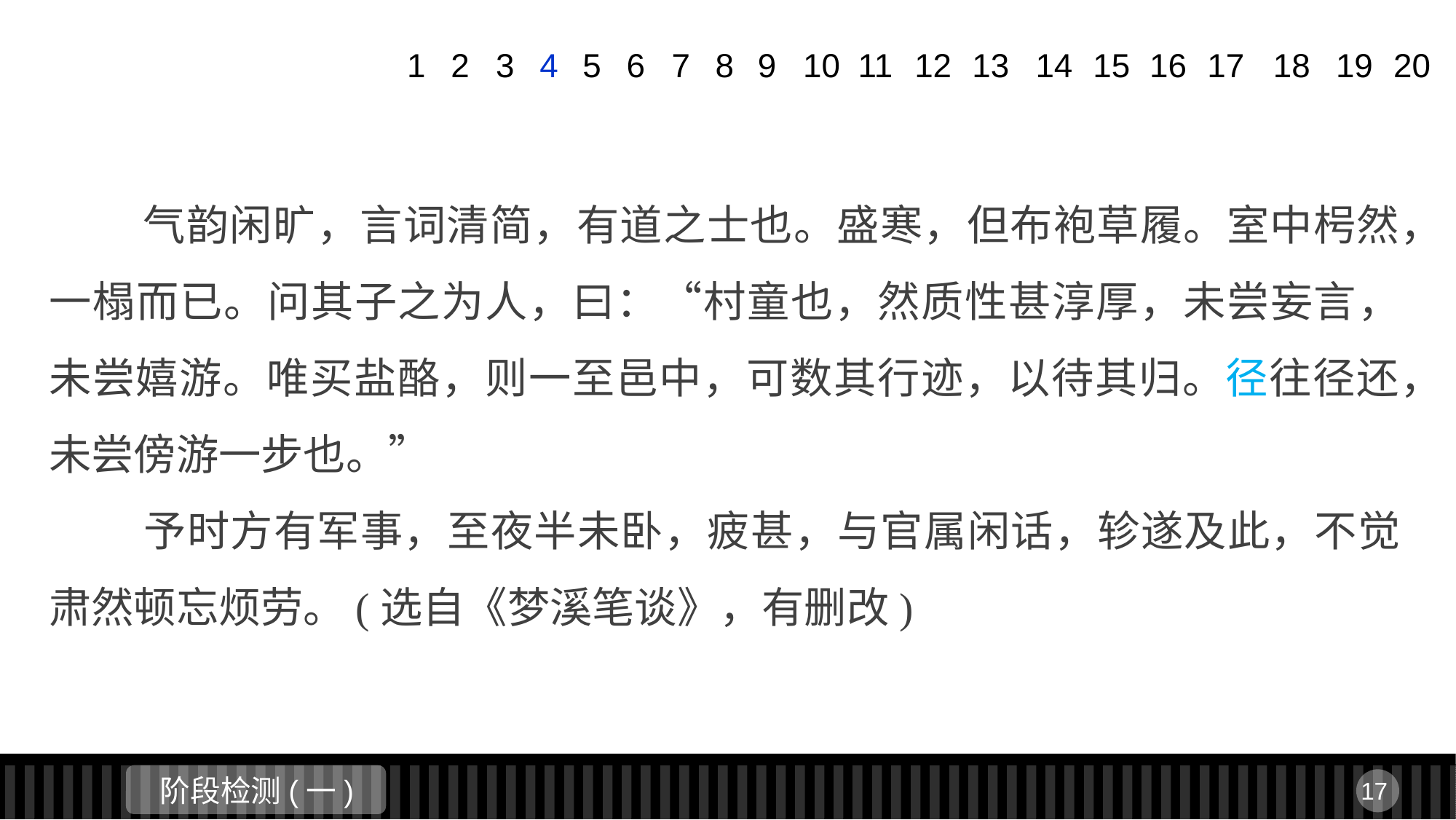

1
2
3
4
5
6
7
8
9
11
12
13
14
15
16
17
18
19
20
10
        气韵闲旷，言词清简，有道之士也。盛寒，但布袍草履。室中枵然，一榻而已。问其子之为人，曰：“村童也，然质性甚淳厚，未尝妄言，未尝嬉游。唯买盐酪，则一至邑中，可数其行迹，以待其归。径往径还，未尝傍游一步也。”
        予时方有军事，至夜半未卧，疲甚，与官属闲话，轸遂及此，不觉肃然顿忘烦劳。(选自《梦溪笔谈》，有删改)